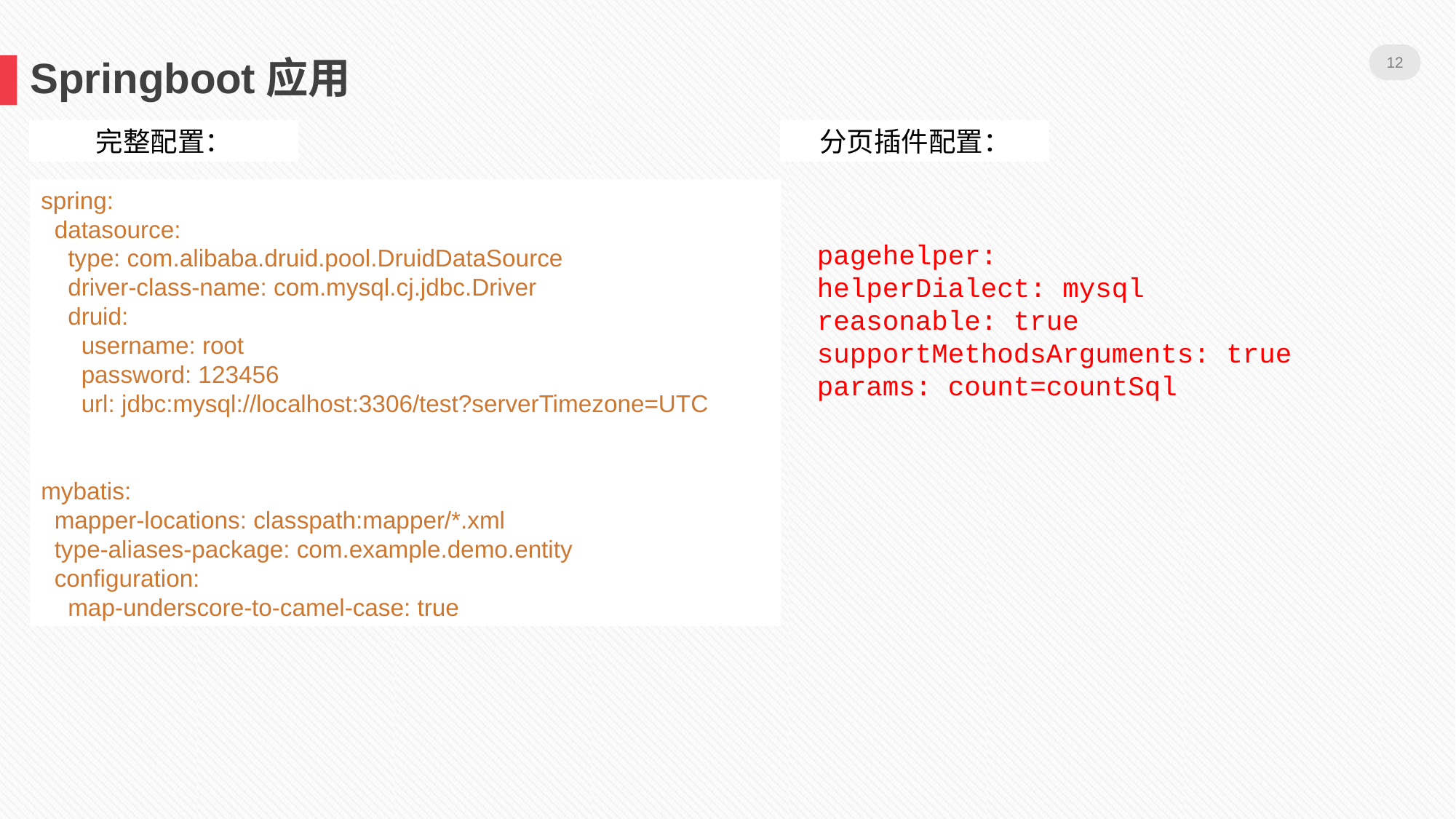

12
Springboot应用
完整配置：
分页插件配置：
spring:
  datasource:
    type: com.alibaba.druid.pool.DruidDataSource
    driver-class-name: com.mysql.cj.jdbc.Driver
    druid:
      username: root
      password: 123456
      url: jdbc:mysql://localhost:3306/test?serverTimezone=UTC

mybatis:
  mapper-locations: classpath:mapper/*.xml
  type-aliases-package: com.example.demo.entity
  configuration:
    map-underscore-to-camel-case: true
pagehelper:
helperDialect: mysql
reasonable: true
supportMethodsArguments: true
params: count=countSql